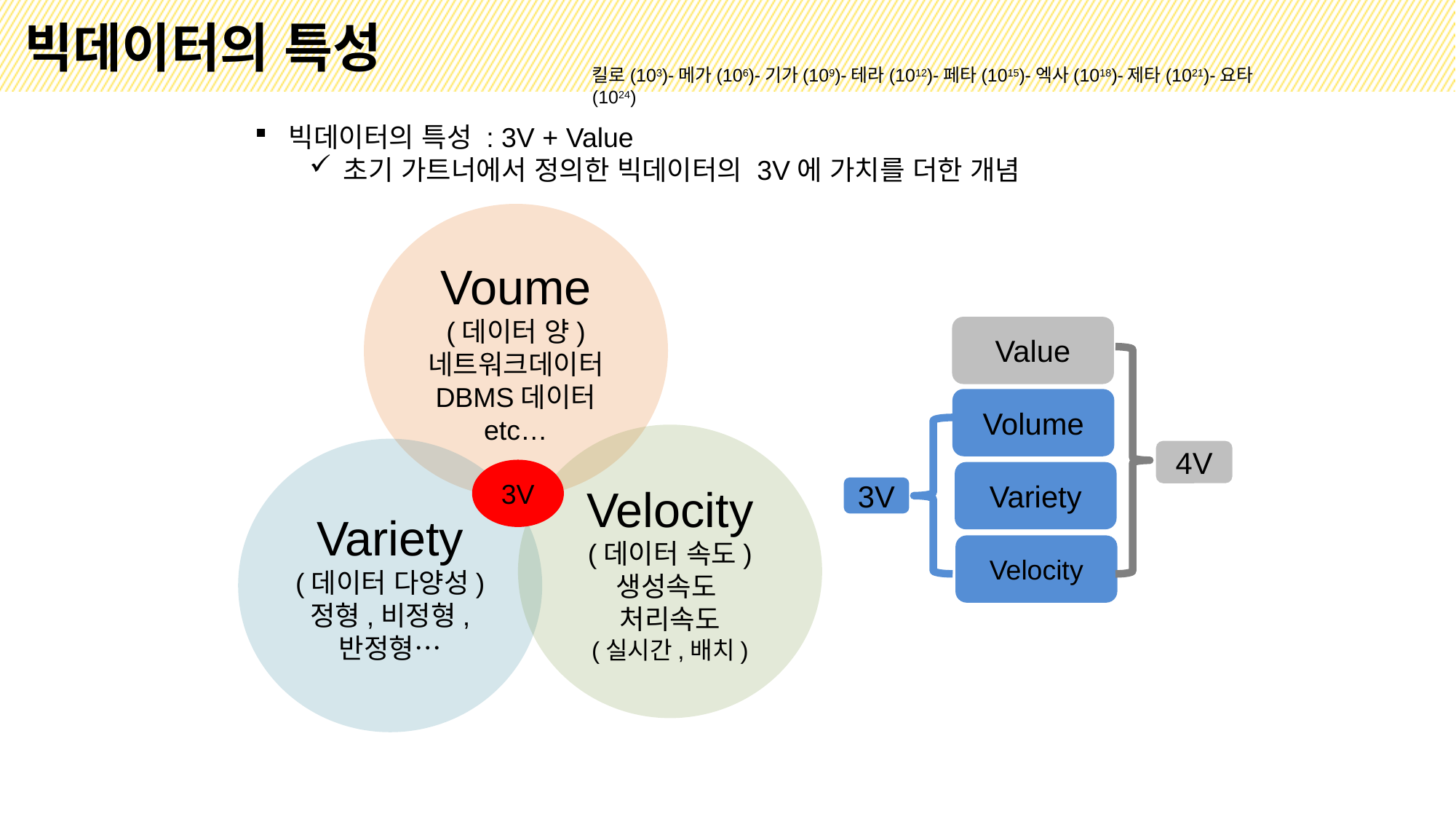

# 빅데이터의 특성
킬로(103)-메가(106)-기가(109)-테라(1012)-페타(1015)-엑사(1018)-제타(1021)-요타(1024)
빅데이터의 특성 : 3V + Value
초기 가트너에서 정의한 빅데이터의 3V에 가치를 더한 개념
Voume
(데이터 양)
네트워크데이터
DBMS데이터
etc…
Velocity
(데이터 속도)
생성속도
처리속도
(실시간,배치)
Variety
(데이터 다양성)
정형,비정형,
반정형…
3V
Value

Volume

4V
Variety
3V
Velocity